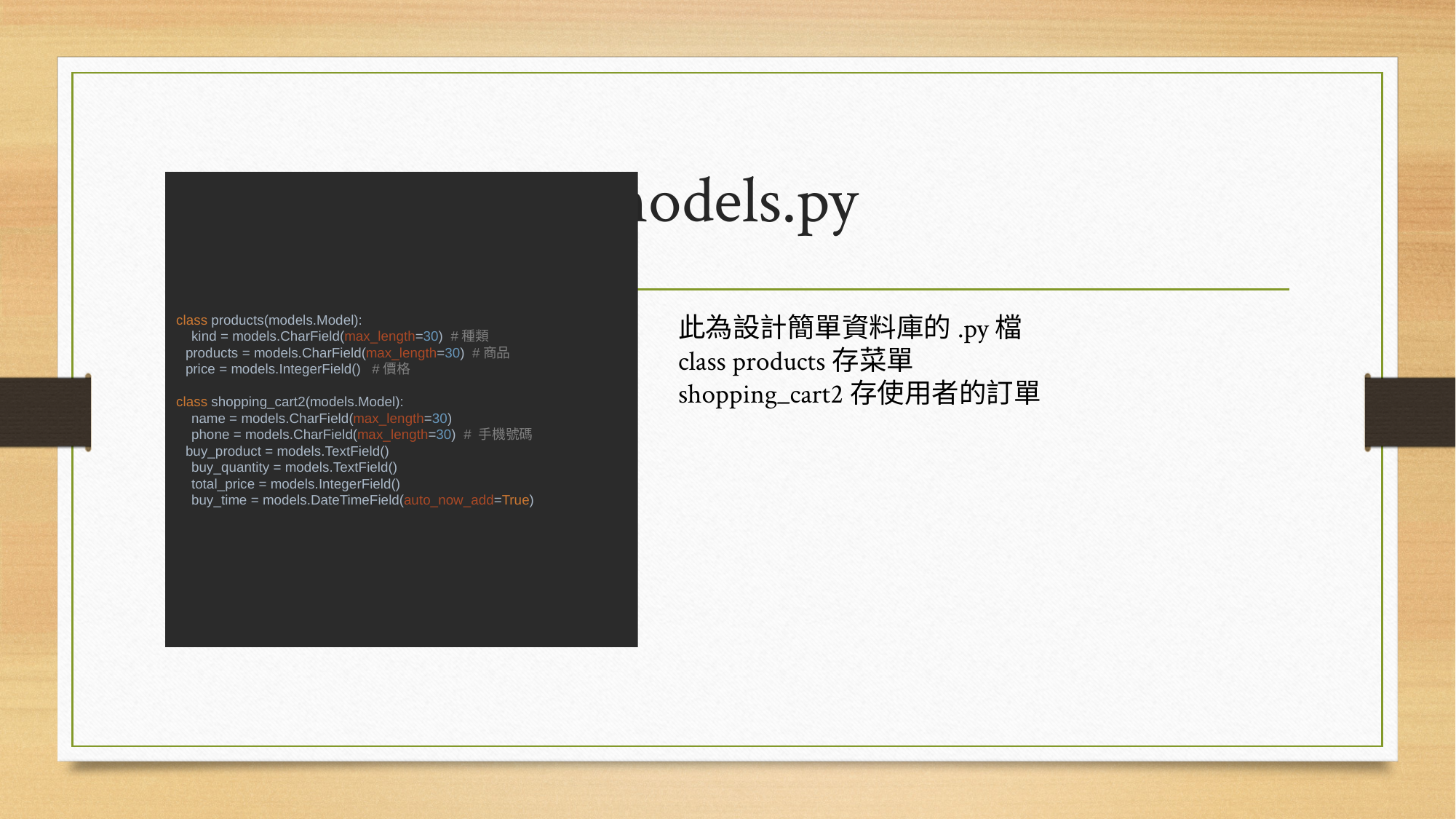

# models.py
class products(models.Model):
    kind = models.CharField(max_length=30)  #種類
  products = models.CharField(max_length=30)  #商品
  price = models.IntegerField()   #價格
class shopping_cart2(models.Model):
    name = models.CharField(max_length=30)
    phone = models.CharField(max_length=30)  # 手機號碼
  buy_product = models.TextField()
    buy_quantity = models.TextField()
    total_price = models.IntegerField()
    buy_time = models.DateTimeField(auto_now_add=True)
此為設計簡單資料庫的.py檔
class products存菜單
shopping_cart2存使用者的訂單